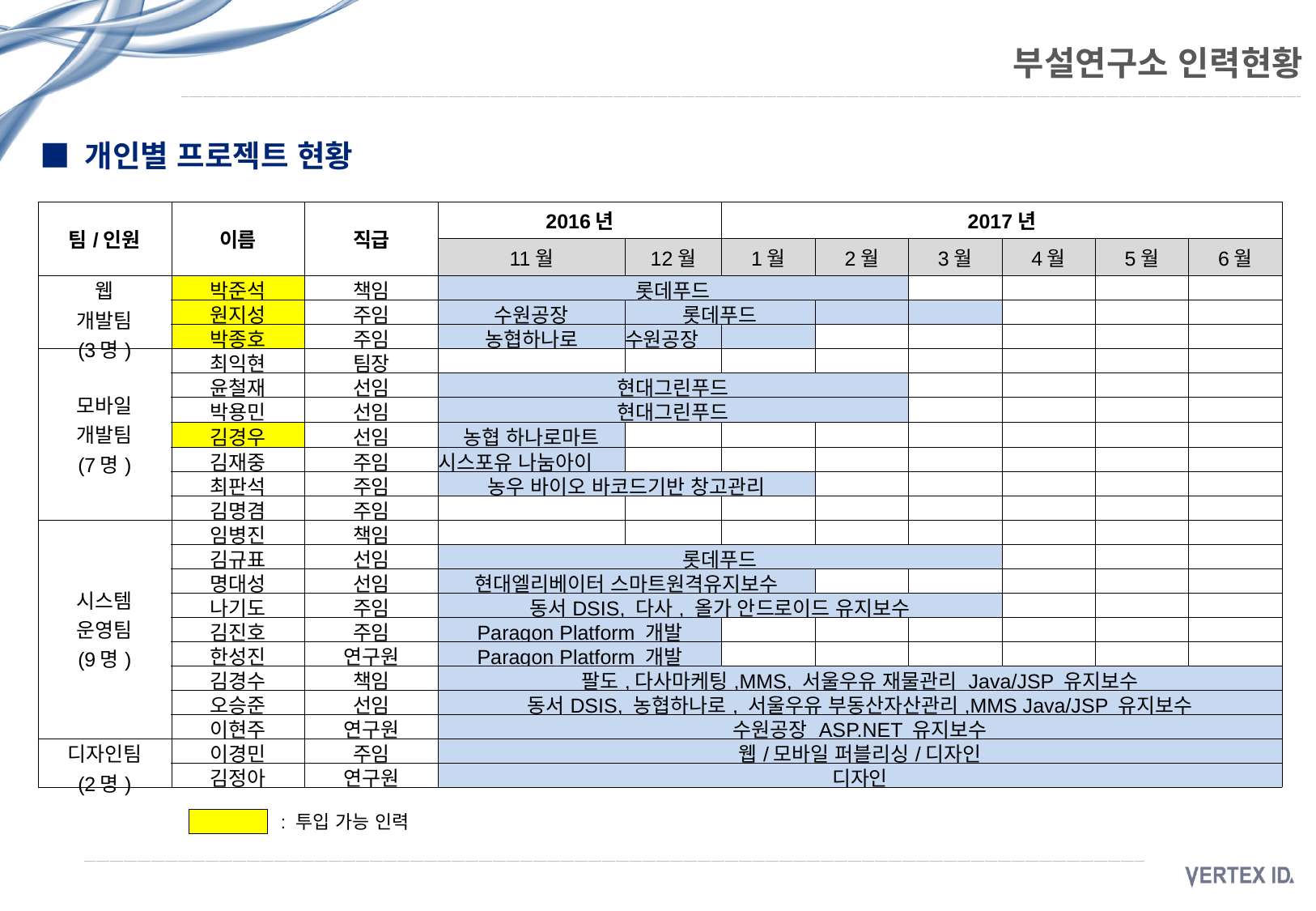

# 부설연구소 인력현황
■ 개인별 프로젝트 현황
| 팀/인원 | 이름 | 직급 | 2016년 |  | 2017년 |  |  |  |  |  |
| --- | --- | --- | --- | --- | --- | --- | --- | --- | --- | --- |
|  |  |  | 11월 | 12월 | 1월 | 2월 | 3월 | 4월 | 5월 | 6월 |
| 웹 개발팀 (3명) | 박준석 | 책임 | 롯데푸드 |  |  |  |  |  |  |  |
|  | 원지성 | 주임 | 수원공장 | 롯데푸드 |  |  |  |  |  |  |
|  | 박종호 | 주임 | 농협하나로 | 수원공장 |  |  |  |  |  |  |
| 모바일 개발팀 (7명) | 최익현 | 팀장 |  |  |  |  |  |  |  |  |
|  | 윤철재 | 선임 | 현대그린푸드 |  |  |  |  |  |  |  |
|  | 박용민 | 선임 | 현대그린푸드 |  |  |  |  |  |  |  |
|  | 김경우 | 선임 | 농협 하나로마트 |  |  |  |  |  |  |  |
|  | 김재중 | 주임 | 시스포유 나눔아이 |  |  |  |  |  |  |  |
|  | 최판석 | 주임 | 농우 바이오 바코드기반 창고관리 |  |  |  |  |  |  |  |
|  | 김명겸 | 주임 |  |  |  |  |  |  |  |  |
| 시스템 운영팀 (9명) | 임병진 | 책임 |  |  |  |  |  |  |  |  |
|  | 김규표 | 선임 | 롯데푸드 |  |  |  |  |  |  |  |
|  | 명대성 | 선임 | 현대엘리베이터 스마트원격유지보수 |  |  |  |  |  |  |  |
|  | 나기도 | 주임 | 동서DSIS, 다사, 올가 안드로이드 유지보수 |  |  |  |  |  |  |  |
|  | 김진호 | 주임 | Paragon Platform 개발 |  |  |  |  |  |  |  |
|  | 한성진 | 연구원 | Paragon Platform 개발 |  |  |  |  |  |  |  |
|  | 김경수 | 책임 | 팔도,다사마케팅,MMS, 서울우유 재물관리 Java/JSP 유지보수 |  |  |  |  |  |  |  |
|  | 오승준 | 선임 | 동서DSIS, 농협하나로, 서울우유 부동산자산관리,MMS Java/JSP 유지보수 |  |  |  |  |  |  |  |
|  | 이현주 | 연구원 | 수원공장 ASP.NET 유지보수 |  |  |  |  |  |  |  |
| 디자인팀 (2명) | 이경민 | 주임 | 웹/모바일 퍼블리싱/디자인 |  |  |  |  |  |  |  |
|  | 김정아 | 연구원 | 디자인 |  |  |  |  |  |  |  |
: 투입 가능 인력
|  |
| --- |